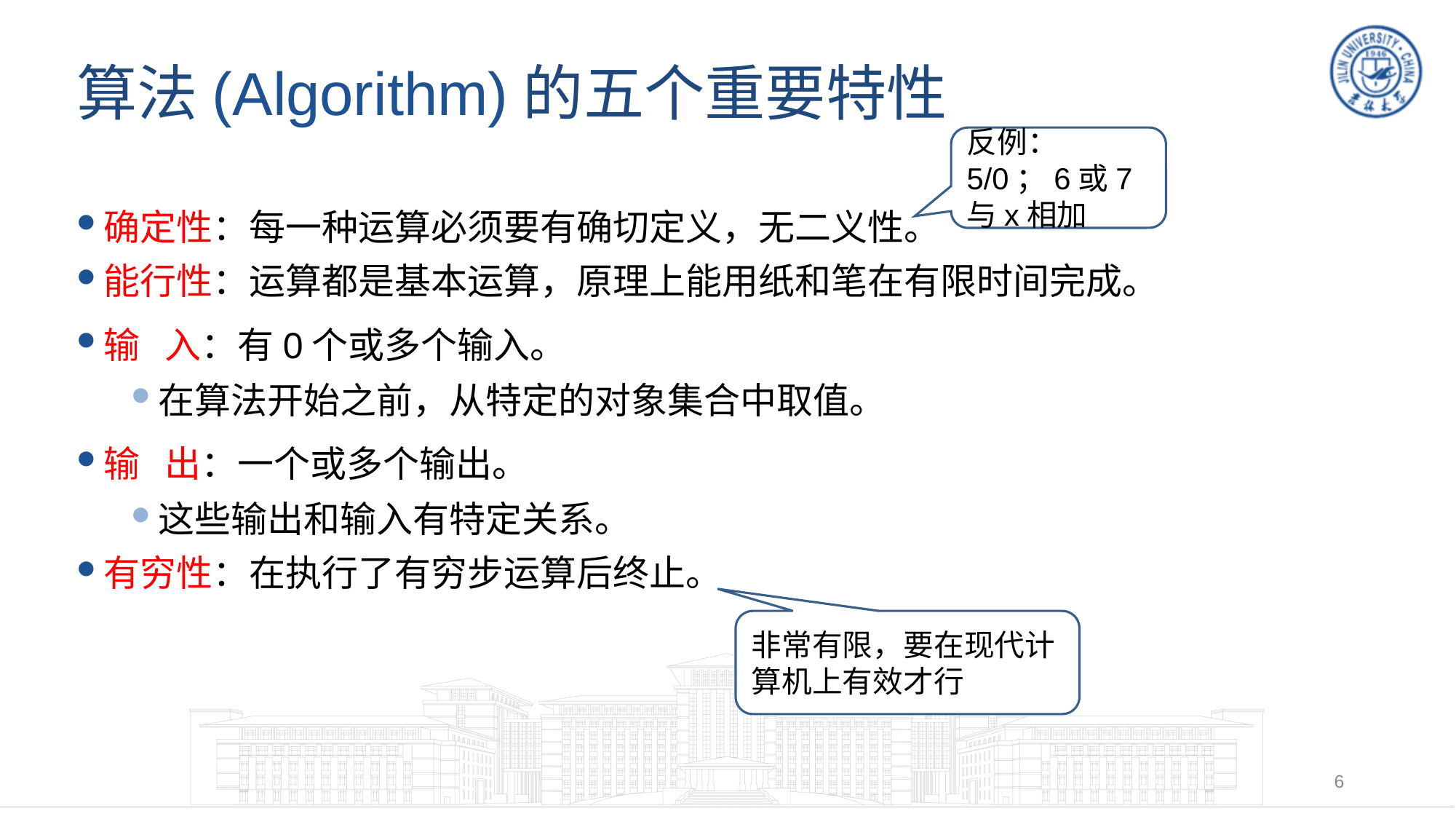

# 算法(Algorithm)的五个重要特性
反例： 5/0；6或7与x相加
确定性：每一种运算必须要有确切定义，无二义性。
能行性：运算都是基本运算，原理上能用纸和笔在有限时间完成。
输   入：有0个或多个输入。
在算法开始之前，从特定的对象集合中取值。
输   出：一个或多个输出。
这些输出和输入有特定关系。
有穷性：在执行了有穷步运算后终止。

非常有限，要在现代计算机上有效才行
6